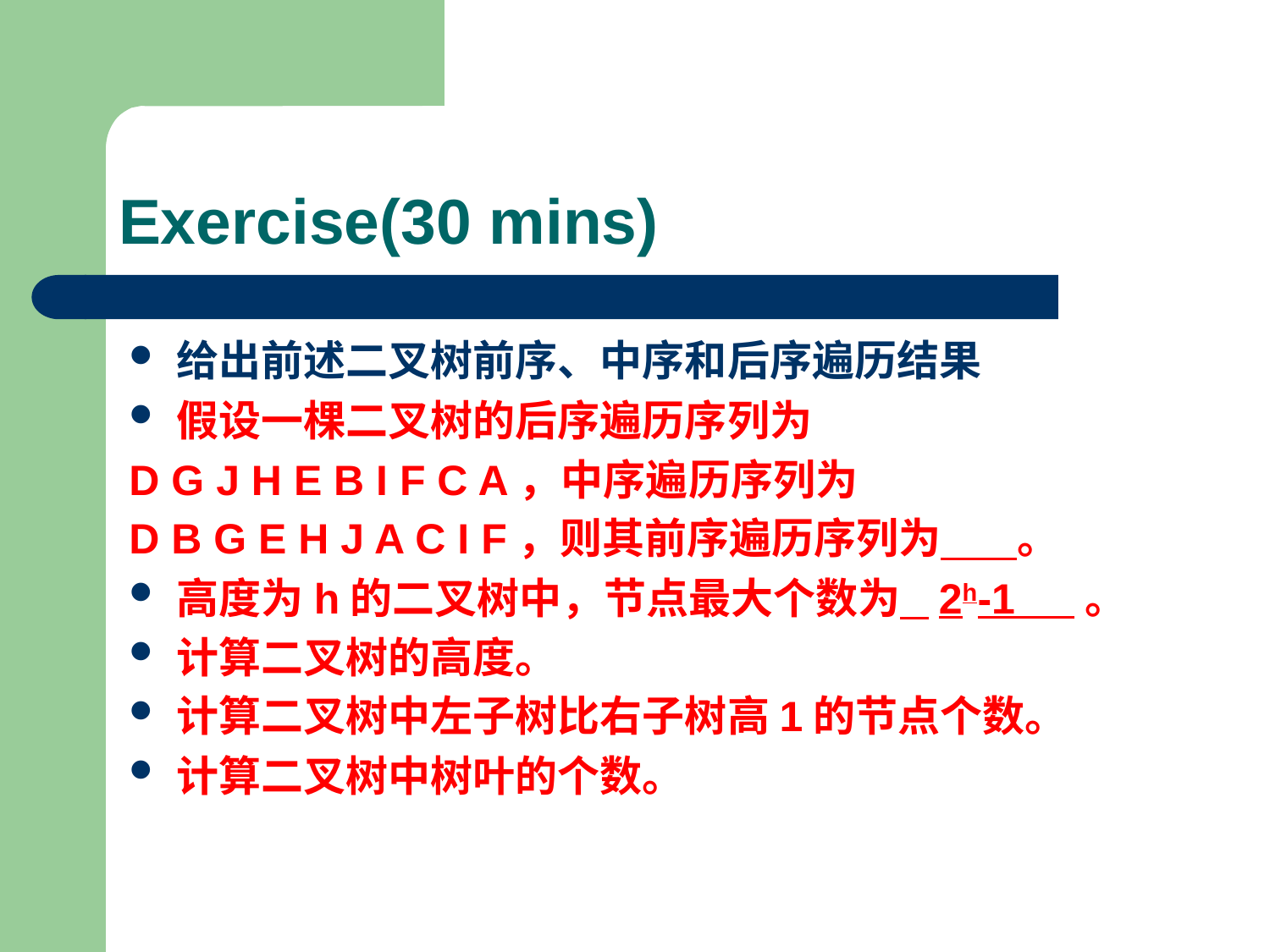

# Exercise(30 mins)
给出前述二叉树前序、中序和后序遍历结果
假设一棵二叉树的后序遍历序列为
D G J H E B I F C A，中序遍历序列为
D B G E H J A C I F，则其前序遍历序列为        。
高度为h的二叉树中，节点最大个数为   2h-1     。
计算二叉树的高度。
计算二叉树中左子树比右子树高1的节点个数。
计算二叉树中树叶的个数。